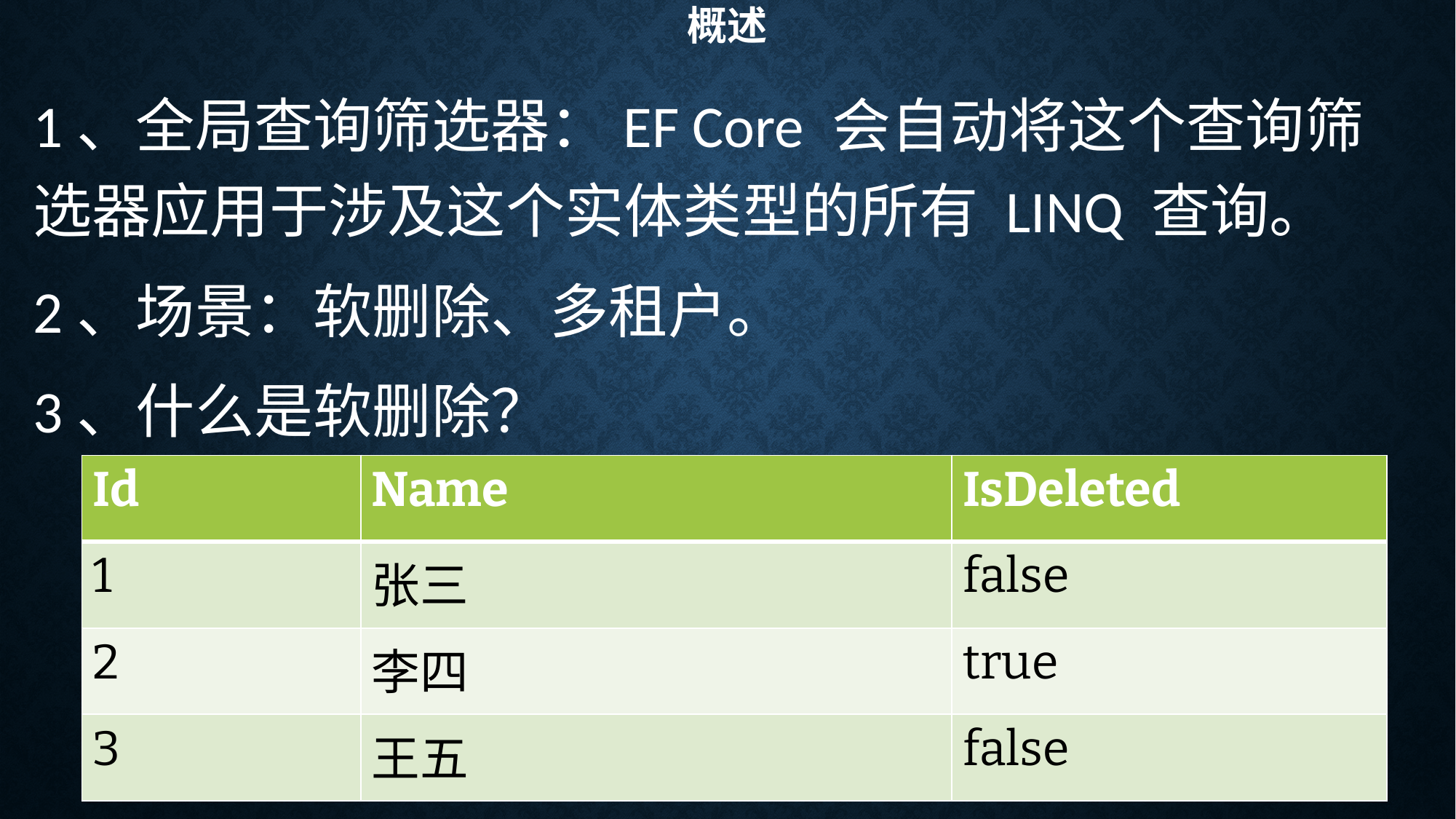

# 概述
1、全局查询筛选器：EF Core 会自动将这个查询筛选器应用于涉及这个实体类型的所有 LINQ 查询。
2、场景：软删除、多租户。
3、什么是软删除？
| Id | Name | IsDeleted |
| --- | --- | --- |
| 1 | 张三 | false |
| 2 | 李四 | true |
| 3 | 王五 | false |